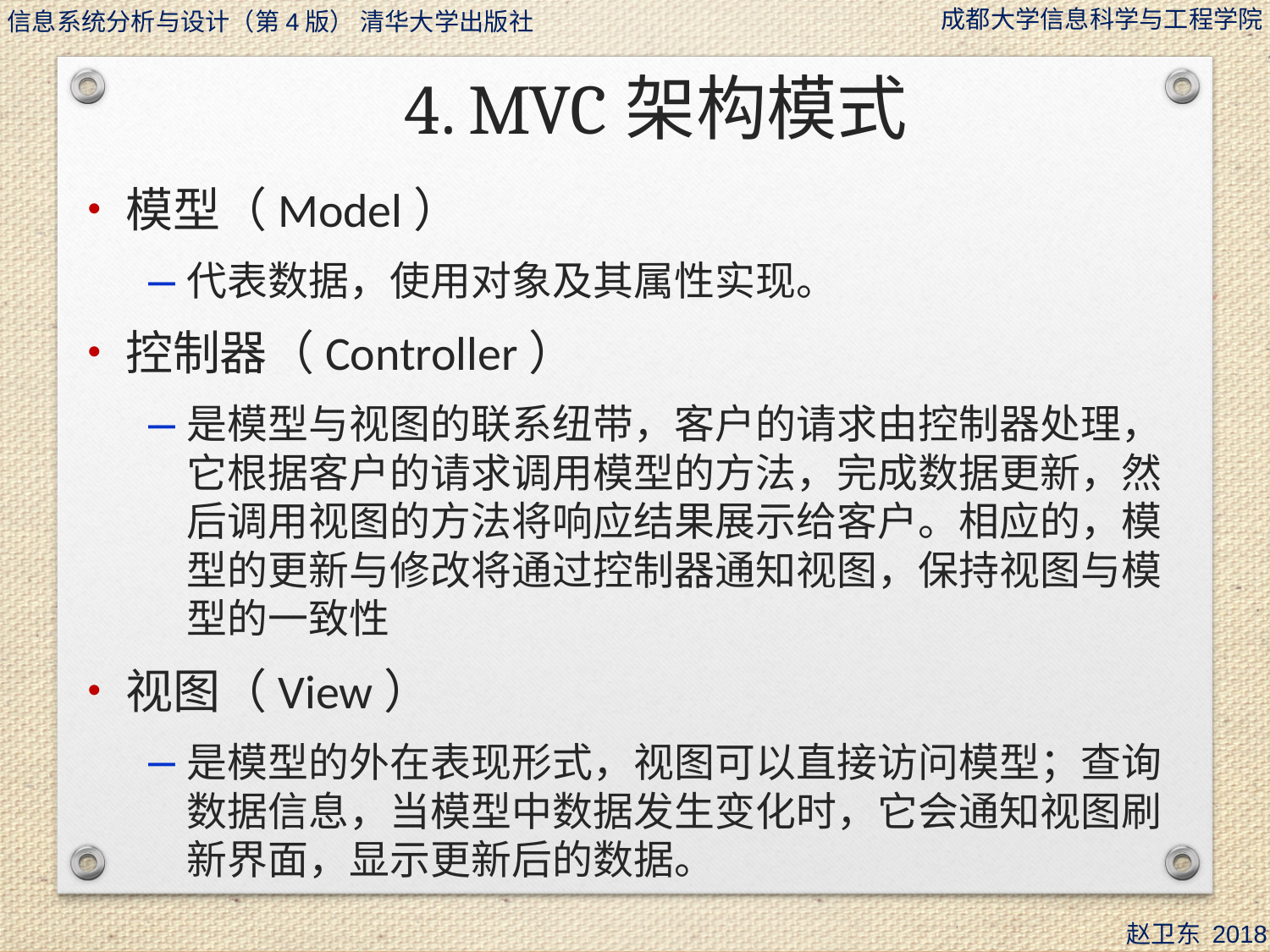

# 4. MVC架构模式
模型（Model）
代表数据，使用对象及其属性实现。
控制器（Controller）
是模型与视图的联系纽带，客户的请求由控制器处理，它根据客户的请求调用模型的方法，完成数据更新，然后调用视图的方法将响应结果展示给客户。相应的，模型的更新与修改将通过控制器通知视图，保持视图与模型的一致性
视图（View）
是模型的外在表现形式，视图可以直接访问模型；查询数据信息，当模型中数据发生变化时，它会通知视图刷新界面，显示更新后的数据。